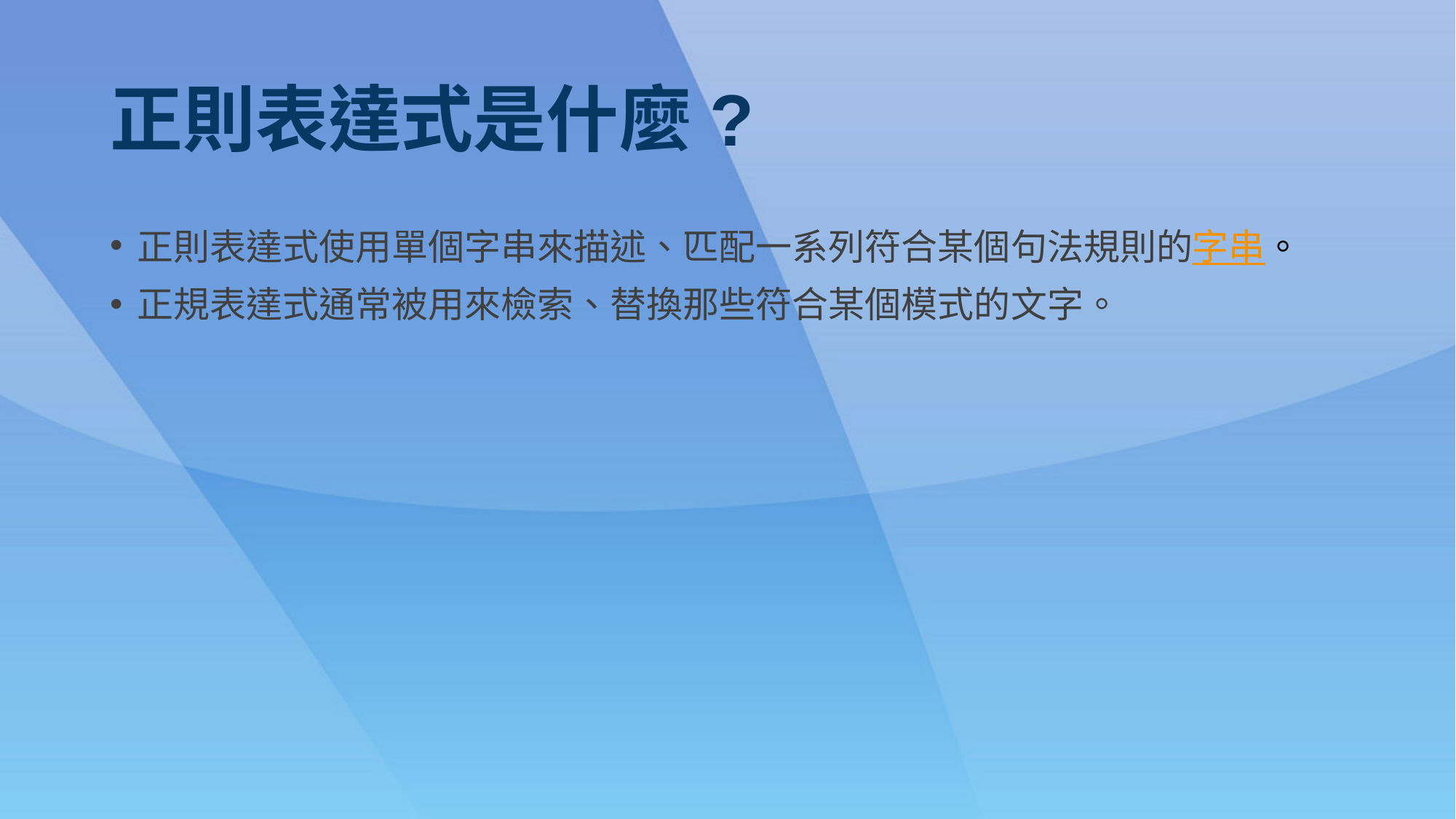

# 正則表達式是什麼?
正則表達式使用單個字串來描述、匹配一系列符合某個句法規則的字串。
正規表達式通常被用來檢索、替換那些符合某個模式的文字。